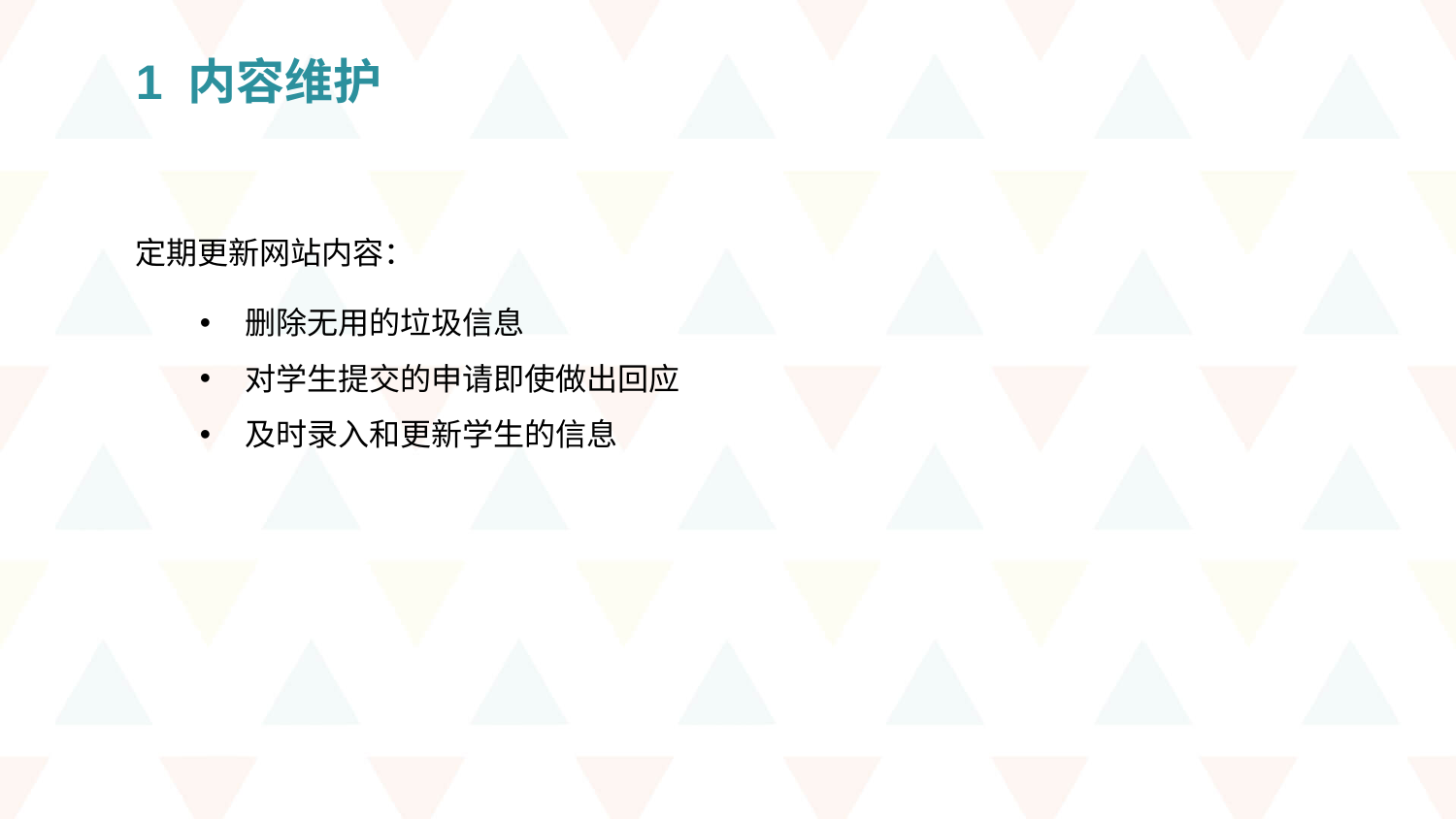

1 内容维护
定期更新网站内容：
删除无用的垃圾信息
对学生提交的申请即使做出回应
及时录入和更新学生的信息